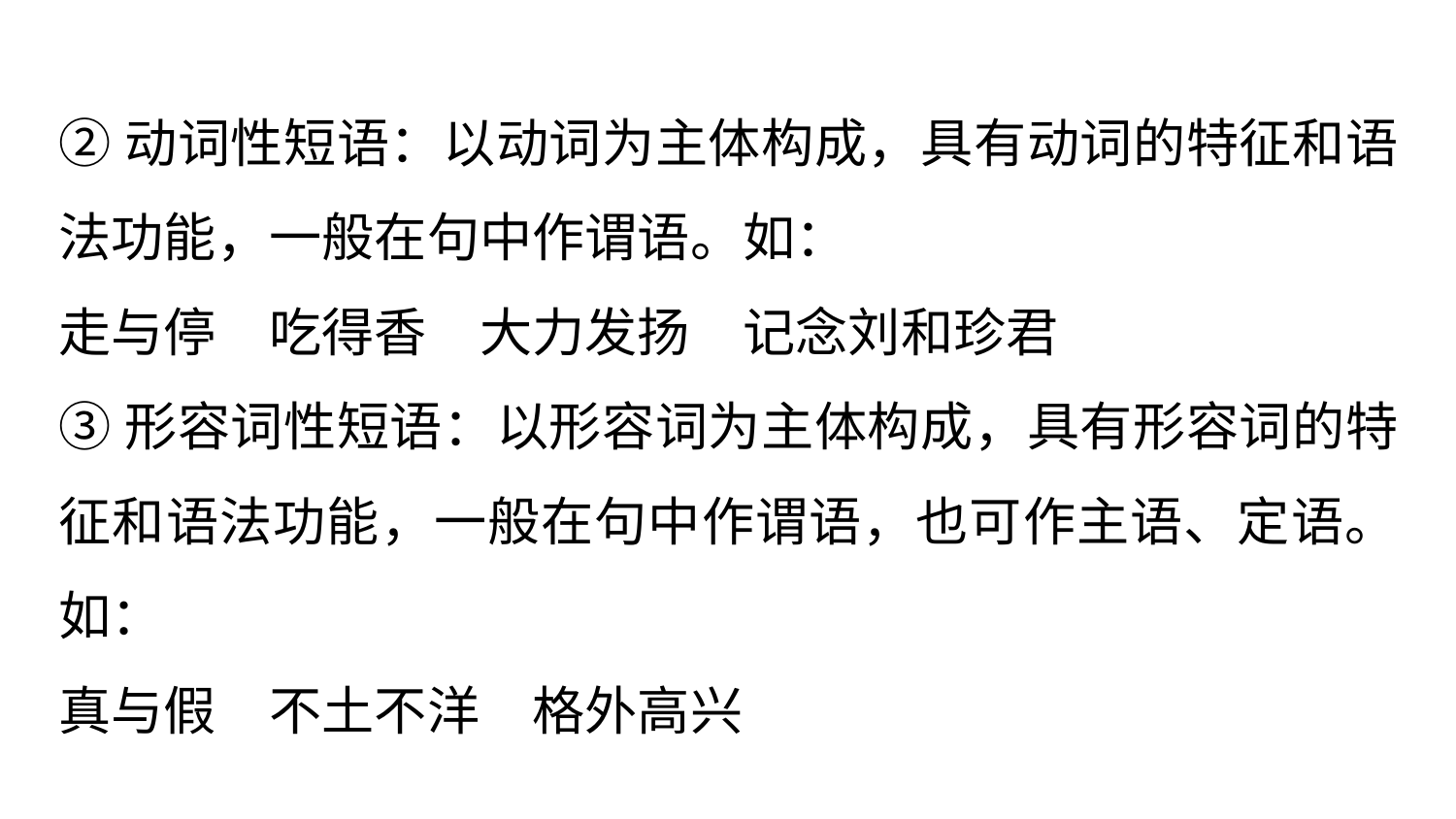

②动词性短语：以动词为主体构成，具有动词的特征和语法功能，一般在句中作谓语。如：
走与停　吃得香　大力发扬　记念刘和珍君
③形容词性短语：以形容词为主体构成，具有形容词的特征和语法功能，一般在句中作谓语，也可作主语、定语。如：
真与假　不土不洋　格外高兴